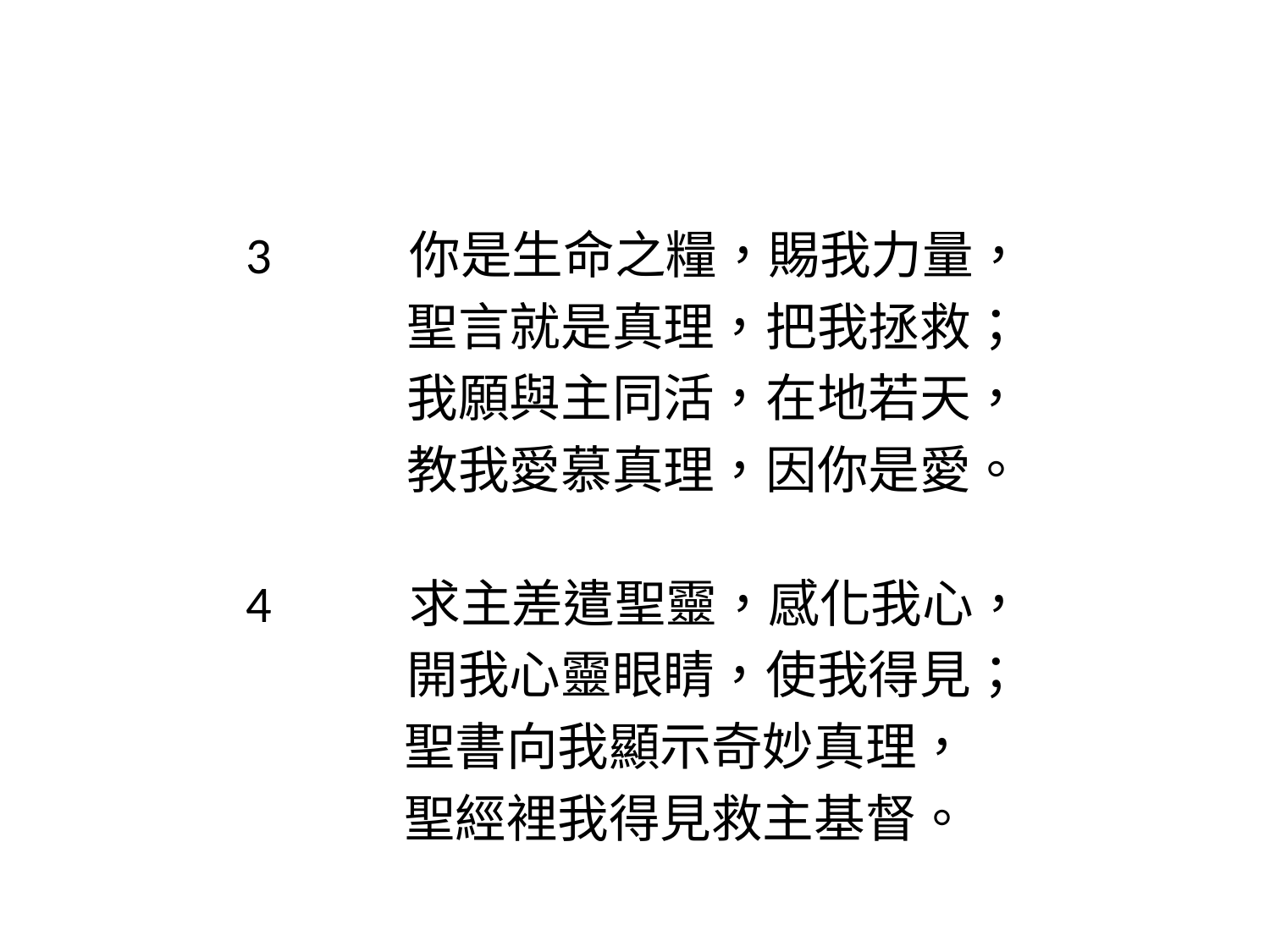

#
3           你是生命之糧，賜我力量，
             聖言就是真理，把我拯救；
             我願與主同活，在地若天，
             教我愛慕真理，因你是愛。
4           求主差遣聖靈，感化我心，
             開我心靈眼睛，使我得見；
        聖書向我顯示奇妙真理，
        聖經裡我得見救主基督。